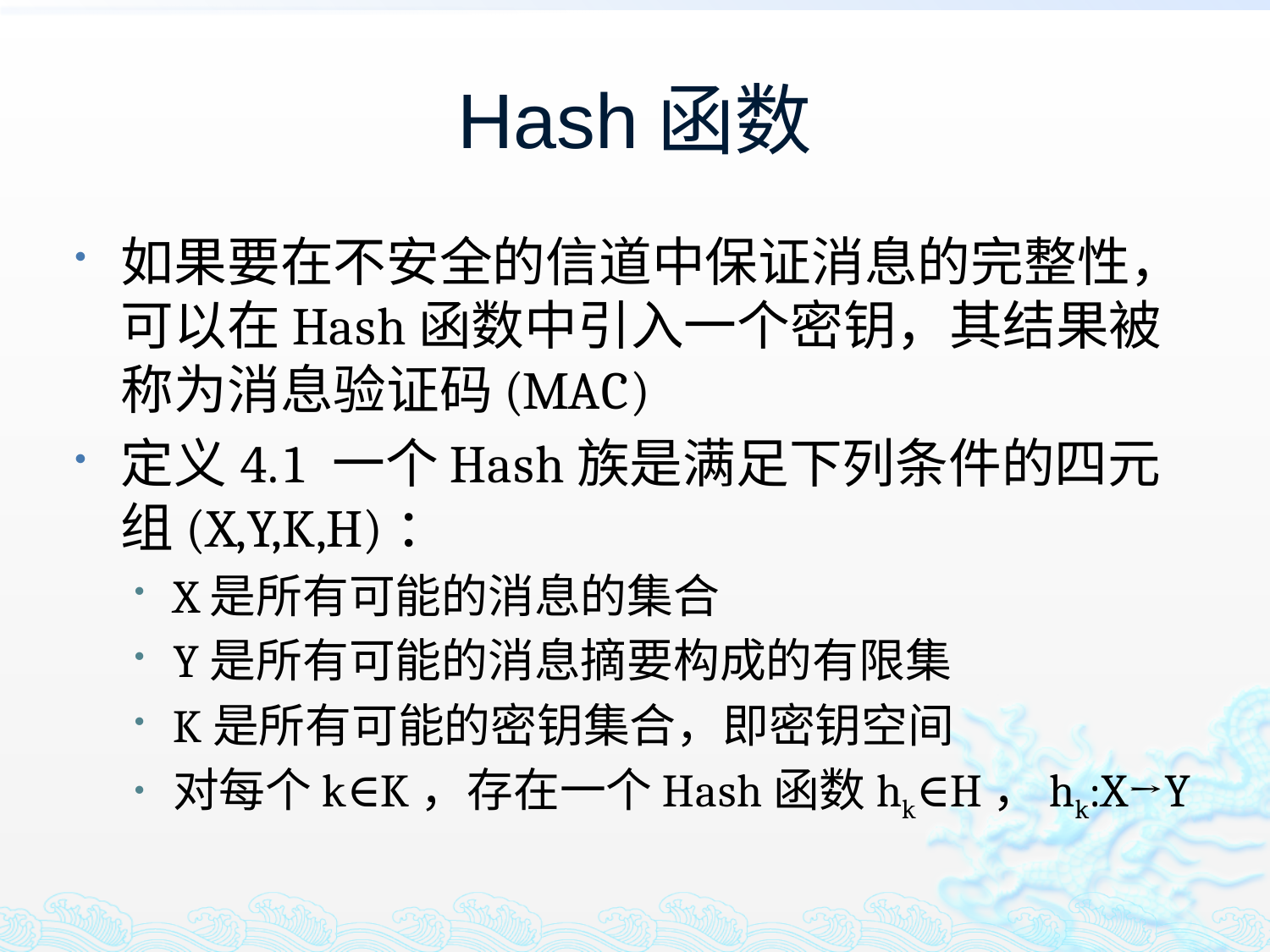

# Hash函数
如果要在不安全的信道中保证消息的完整性，可以在Hash函数中引入一个密钥，其结果被称为消息验证码(MAC)
定义4.1 一个Hash族是满足下列条件的四元组(X,Y,K,H)：
X是所有可能的消息的集合
Y是所有可能的消息摘要构成的有限集
K是所有可能的密钥集合，即密钥空间
对每个k∈K，存在一个Hash函数hk∈H，hk:X→Y